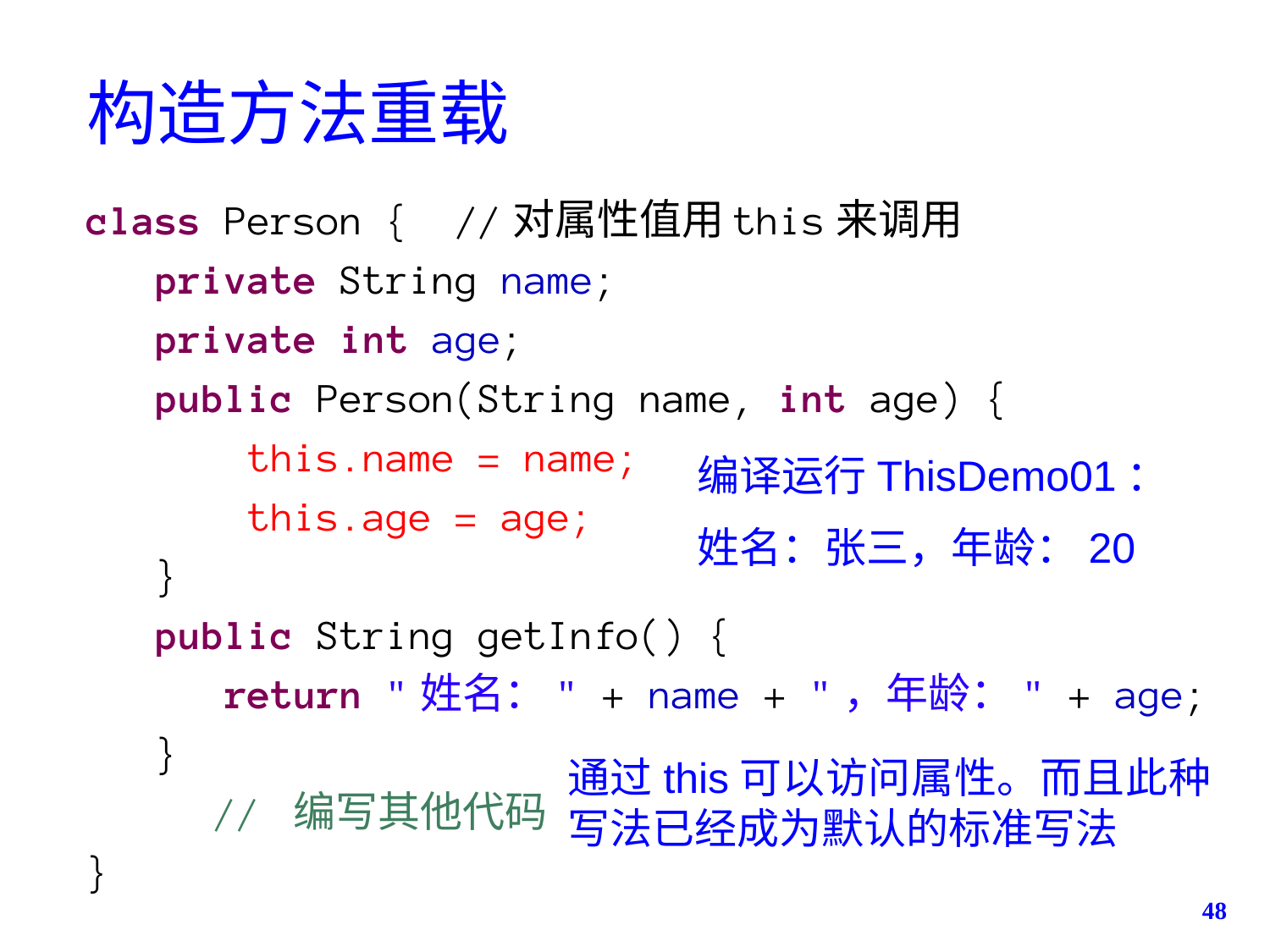

# 构造方法重载
class Person {  //对属性值用this来调用
   private String name;
   private int age;
   public Person(String name, int age) {
       this.name = name;
       this.age = age;
   }
   public String getInfo() {
      return "姓名：" + name + "，年龄：" + age;
   }
	// 编写其他代码
}
编译运行ThisDemo01：
姓名：张三，年龄：20
通过this可以访问属性。而且此种写法已经成为默认的标准写法
48